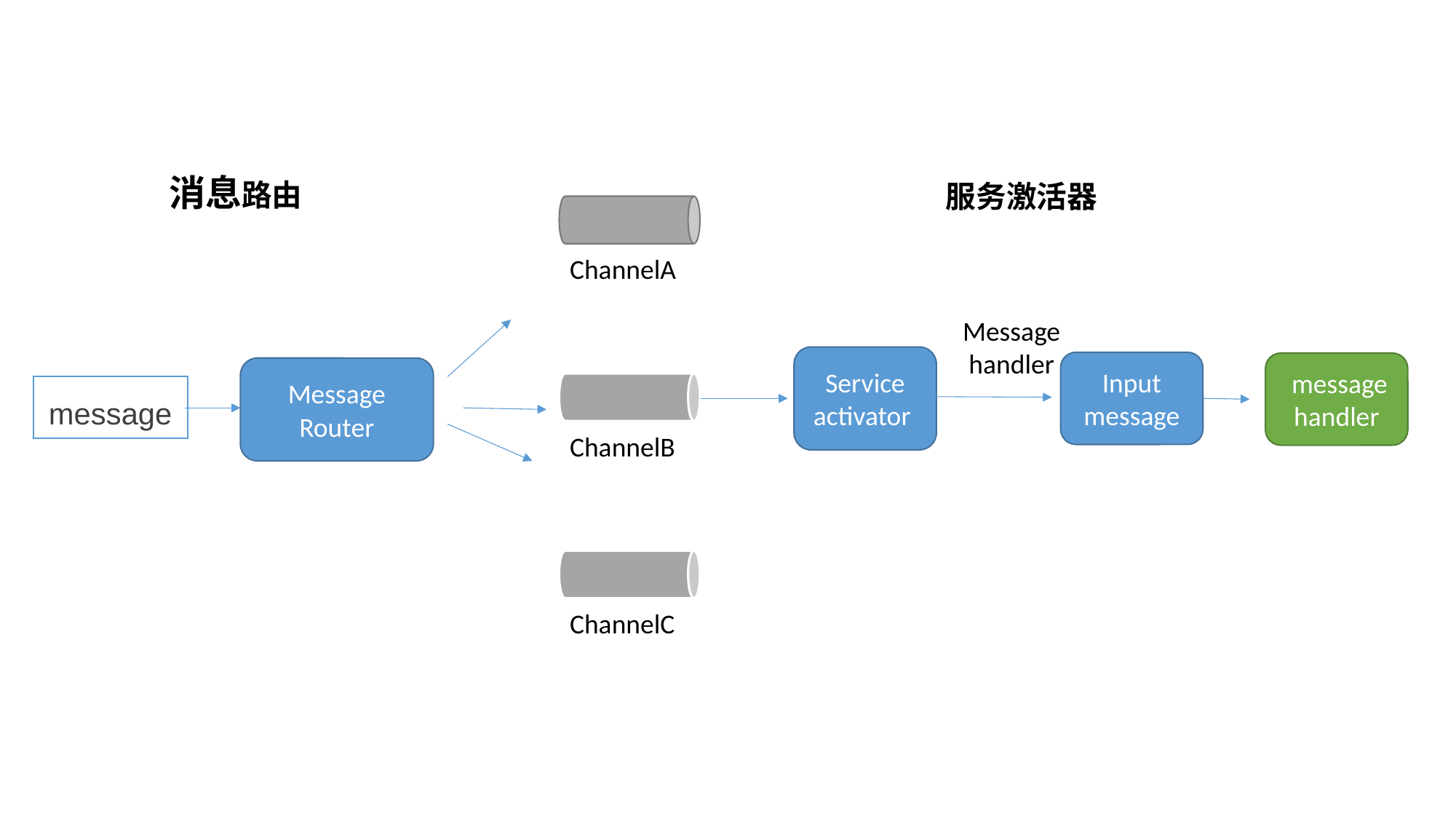

消息路由
服务激活器
ChannelA
Message handler

Service activator
Input message
 message handler
Message Router
message
ChannelB

ChannelC